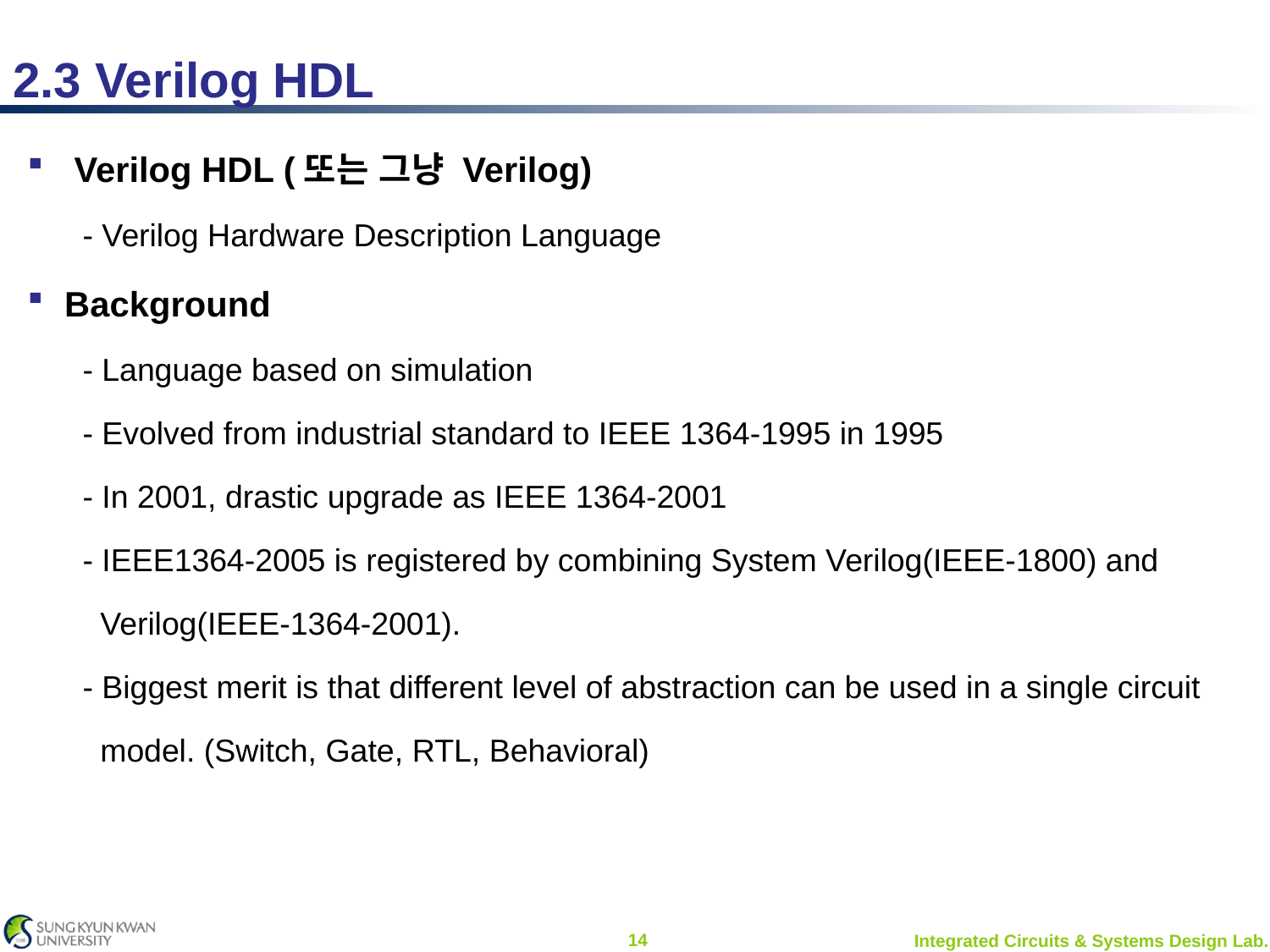

2.3 Verilog HDL
 Verilog HDL (또는 그냥 Verilog)
  - Verilog Hardware Description Language
Background
  - Language based on simulation
  - Evolved from industrial standard to IEEE 1364-1995 in 1995
  - In 2001, drastic upgrade as IEEE 1364-2001
  - IEEE1364-2005 is registered by combining System Verilog(IEEE-1800) and
    Verilog(IEEE-1364-2001).
  - Biggest merit is that different level of abstraction can be used in a single circuit
    model. (Switch, Gate, RTL, Behavioral)